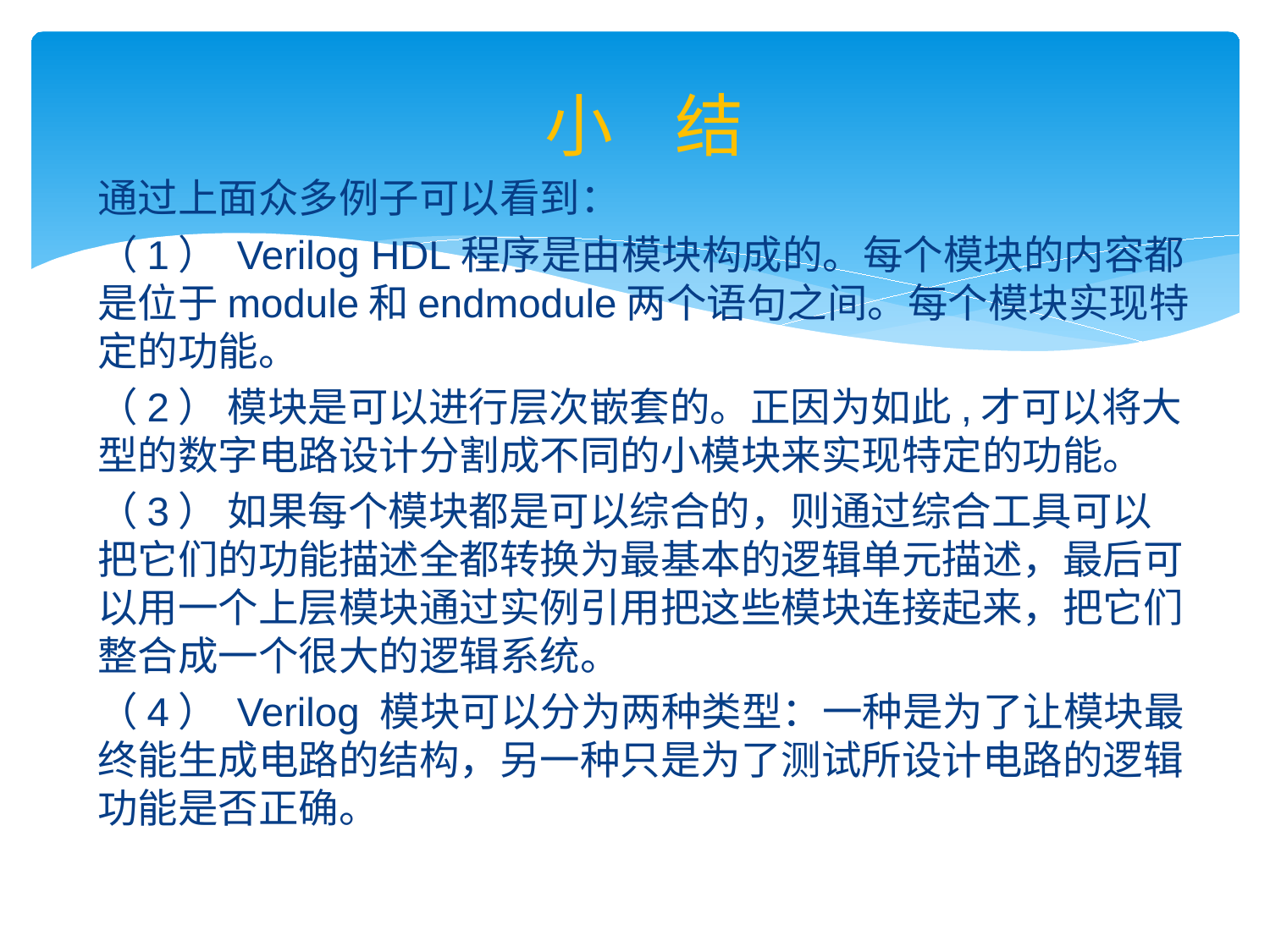

小    结
通过上面众多例子可以看到：
（1） Verilog HDL程序是由模块构成的。每个模块的内容都是位于module和endmodule两个语句之间。每个模块实现特定的功能。
（2） 模块是可以进行层次嵌套的。正因为如此,才可以将大型的数字电路设计分割成不同的小模块来实现特定的功能。
（3） 如果每个模块都是可以综合的，则通过综合工具可以把它们的功能描述全都转换为最基本的逻辑单元描述，最后可以用一个上层模块通过实例引用把这些模块连接起来，把它们整合成一个很大的逻辑系统。
（4） Verilog 模块可以分为两种类型：一种是为了让模块最终能生成电路的结构，另一种只是为了测试所设计电路的逻辑功能是否正确。